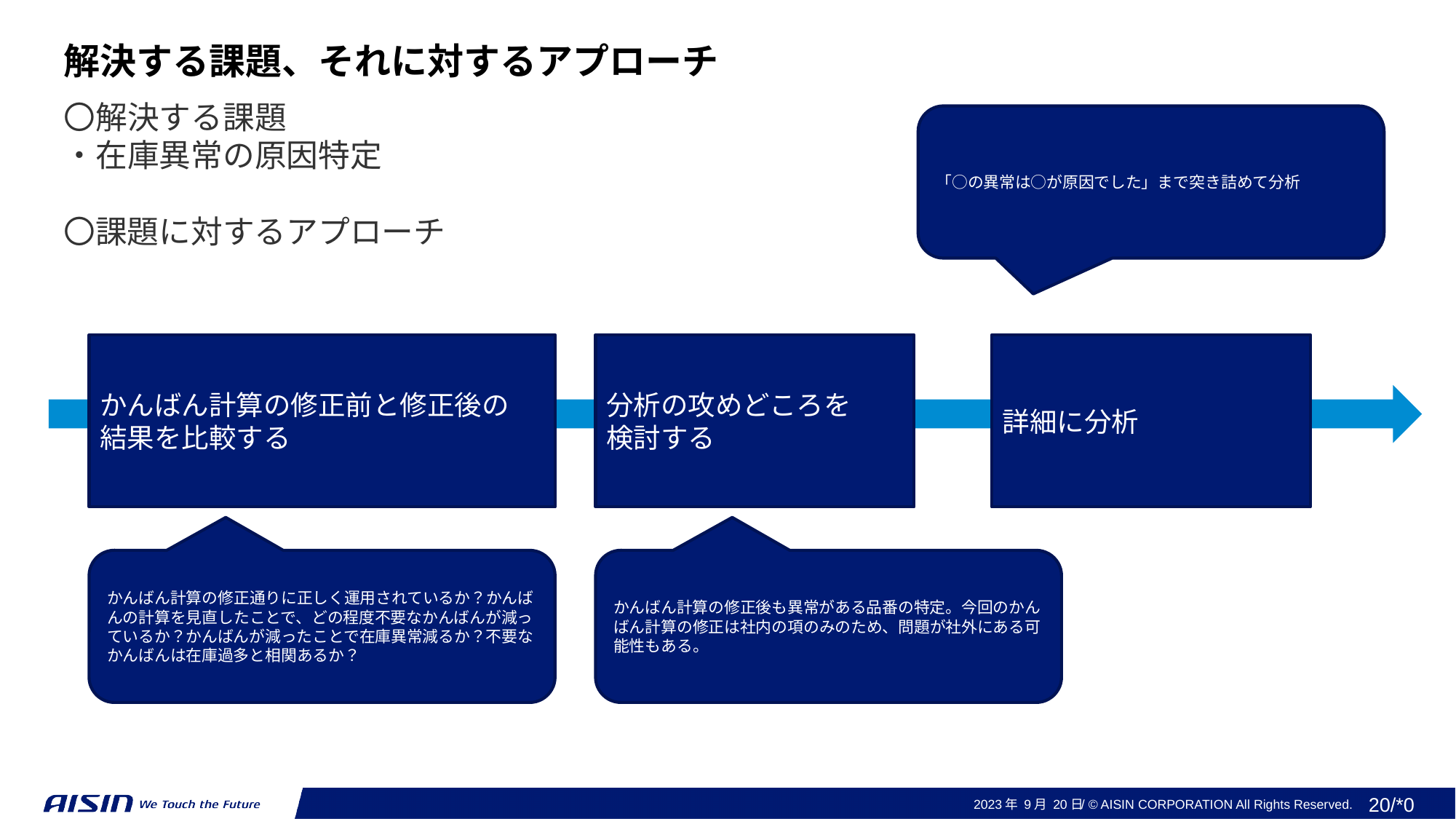

解決する課題、それに対するアプローチ
〇解決する課題
・在庫異常の原因特定

〇課題に対するアプローチ

「○の異常は○が原因でした」まで突き詰めて分析
かんばん計算の修正前と修正後の
結果を比較する
分析の攻めどころを
検討する
詳細に分析

かんばん計算の修正通りに正しく運用されているか？かんばんの計算を見直したことで、どの程度不要なかんばんが減っているか？かんばんが減ったことで在庫異常減るか？不要なかんばんは在庫過多と相関あるか？
かんばん計算の修正後も異常がある品番の特定。今回のかんばん計算の修正は社内の項のみのため、問題が社外にある可能性もある。
2023年 9月 20日